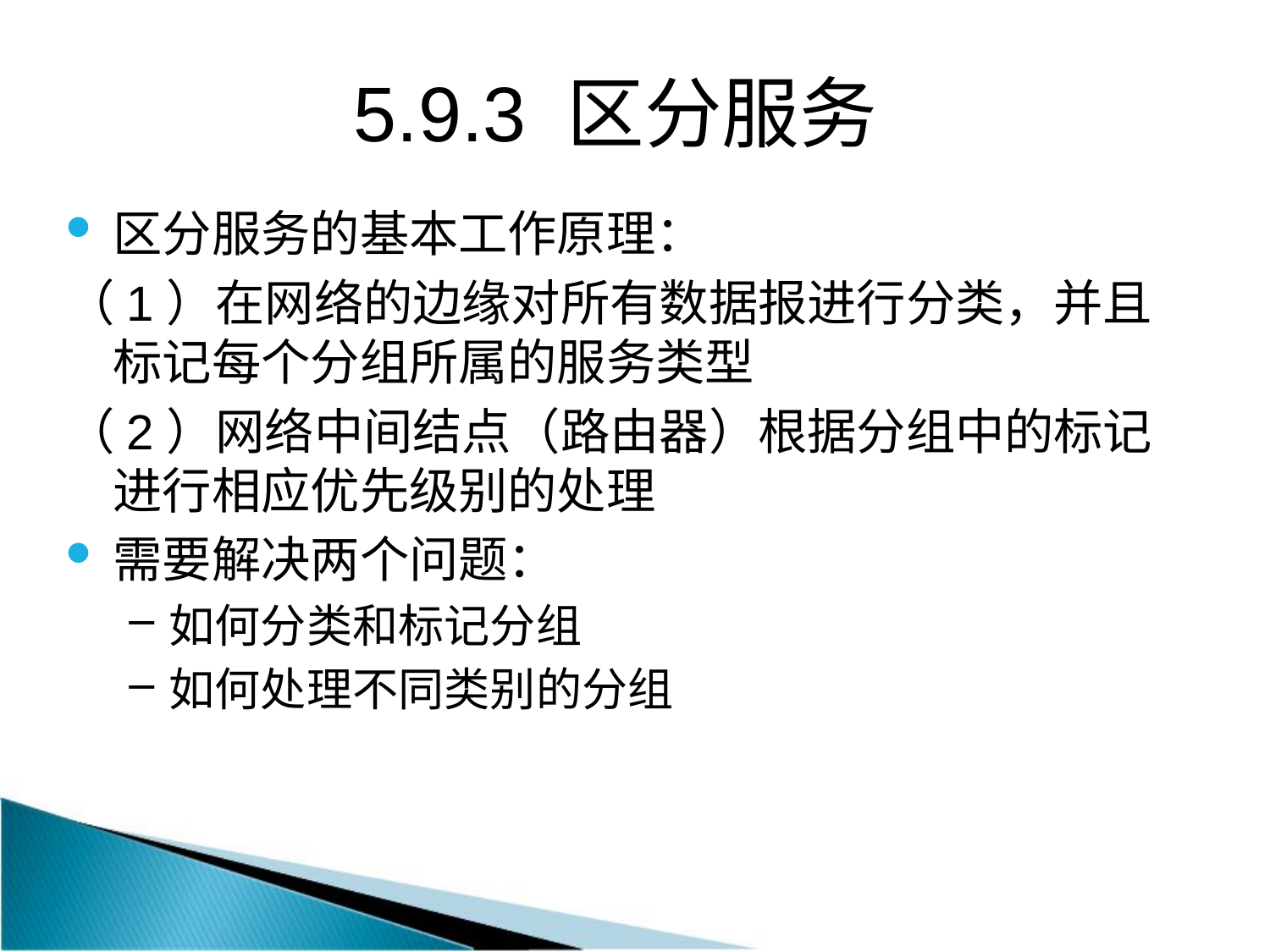

# 5.9.3 区分服务
区分服务的基本工作原理：
（1）在网络的边缘对所有数据报进行分类，并且标记每个分组所属的服务类型
（2）网络中间结点（路由器）根据分组中的标记进行相应优先级别的处理
需要解决两个问题：
如何分类和标记分组
如何处理不同类别的分组